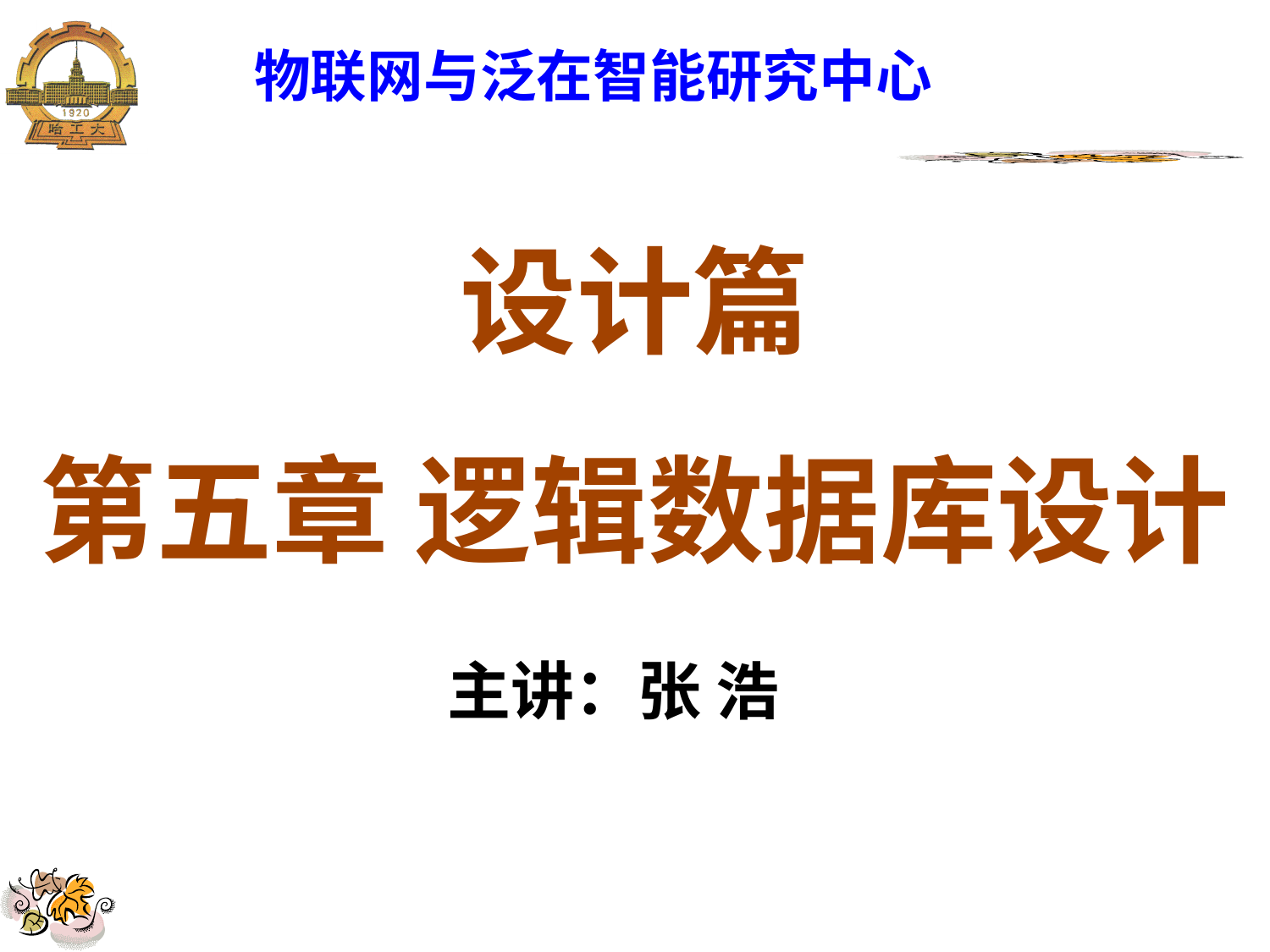

# 物联网与泛在智能研究中心
设计篇
第五章 逻辑数据库设计
主讲：张 浩